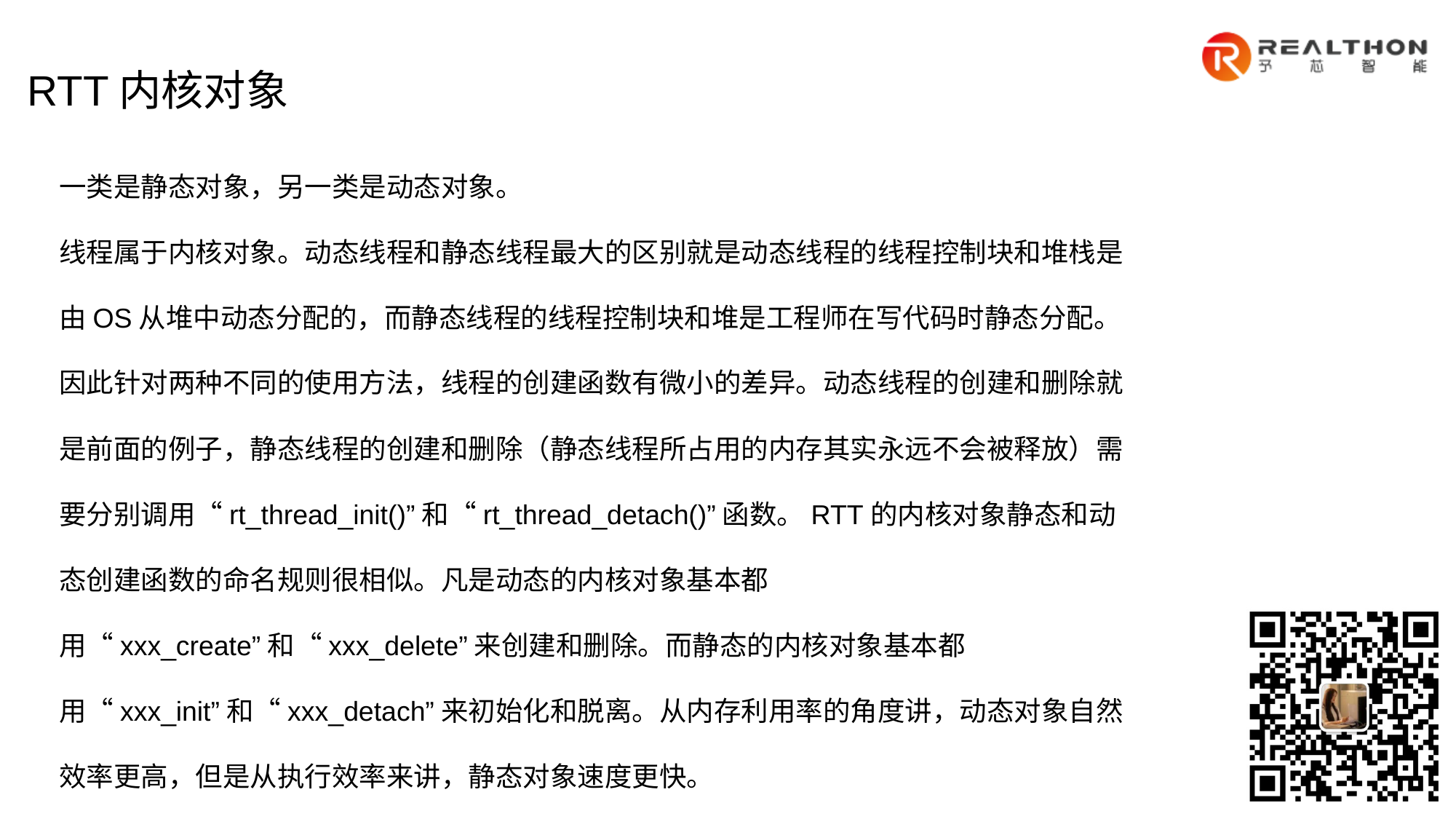

RTT内核对象
一类是静态对象，另一类是动态对象。
线程属于内核对象。动态线程和静态线程最大的区别就是动态线程的线程控制块和堆栈是由OS从堆中动态分配的，而静态线程的线程控制块和堆是工程师在写代码时静态分配。因此针对两种不同的使用方法，线程的创建函数有微小的差异。动态线程的创建和删除就是前面的例子，静态线程的创建和删除（静态线程所占用的内存其实永远不会被释放）需要分别调用“rt_thread_init()”和“rt_thread_detach()”函数。RTT的内核对象静态和动态创建函数的命名规则很相似。凡是动态的内核对象基本都用“xxx_create”和“xxx_delete”来创建和删除。而静态的内核对象基本都用“xxx_init”和“xxx_detach”来初始化和脱离。从内存利用率的角度讲，动态对象自然效率更高，但是从执行效率来讲，静态对象速度更快。